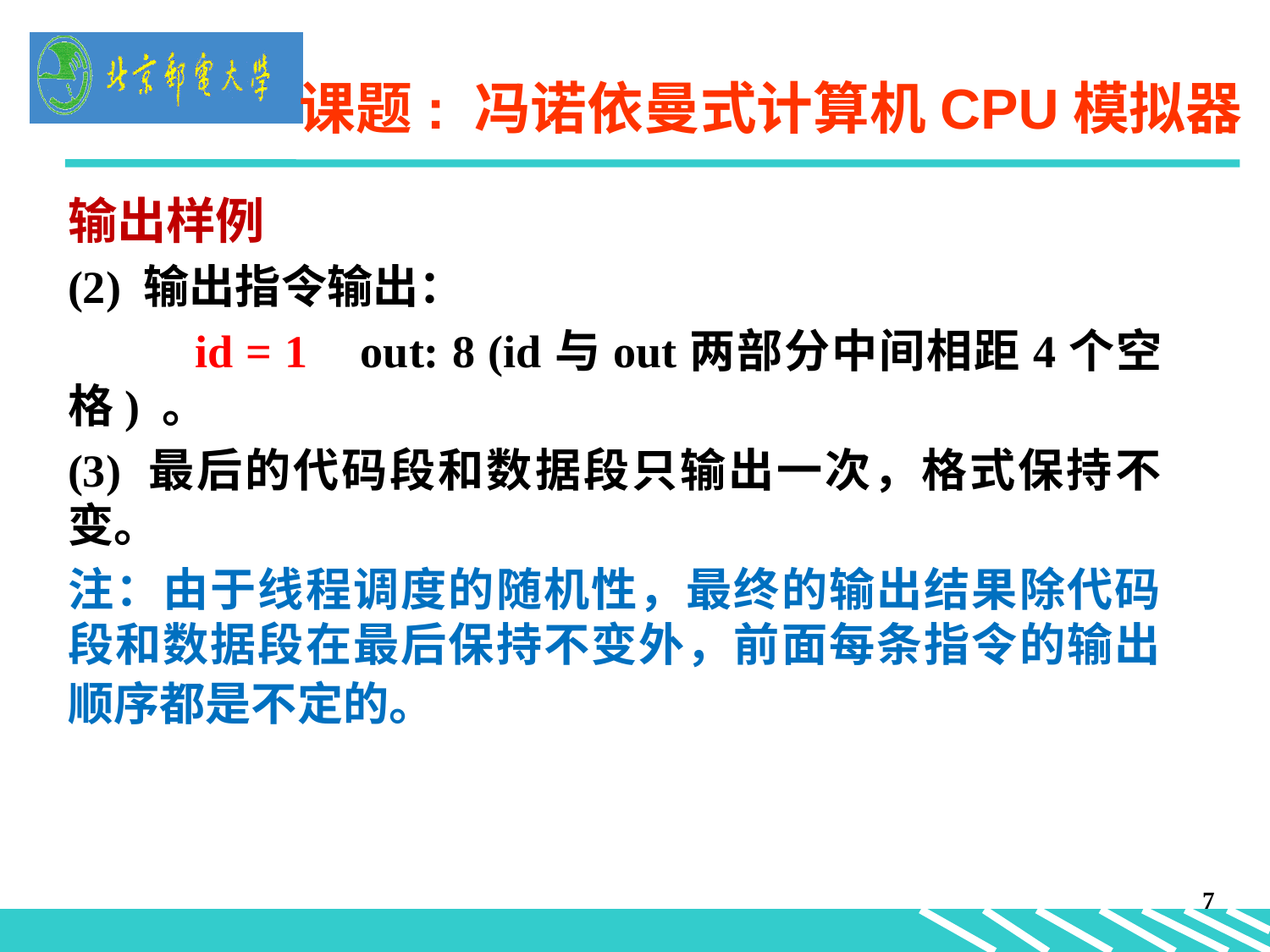

# 课题: 冯诺依曼式计算机CPU模拟器
输出样例
(2) 输出指令输出：
	id = 1    out: 8 (id与out两部分中间相距4个空格) 。
(3) 最后的代码段和数据段只输出一次，格式保持不变。
注：由于线程调度的随机性，最终的输出结果除代码段和数据段在最后保持不变外，前面每条指令的输出顺序都是不定的。

7